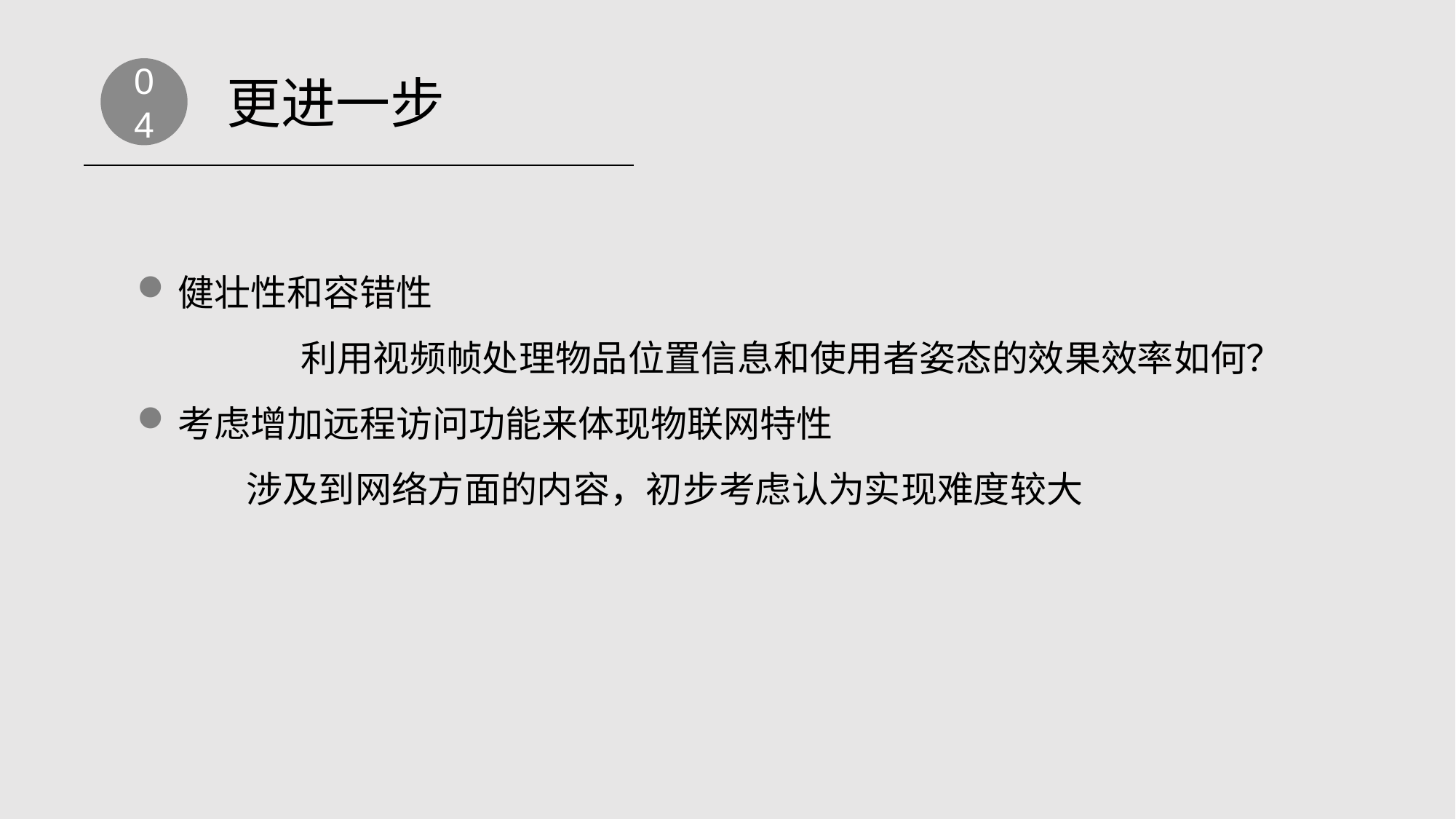

04
更进一步
健壮性和容错性
	利用视频帧处理物品位置信息和使用者姿态的效果效率如何？
考虑增加远程访问功能来体现物联网特性
	涉及到网络方面的内容，初步考虑认为实现难度较大